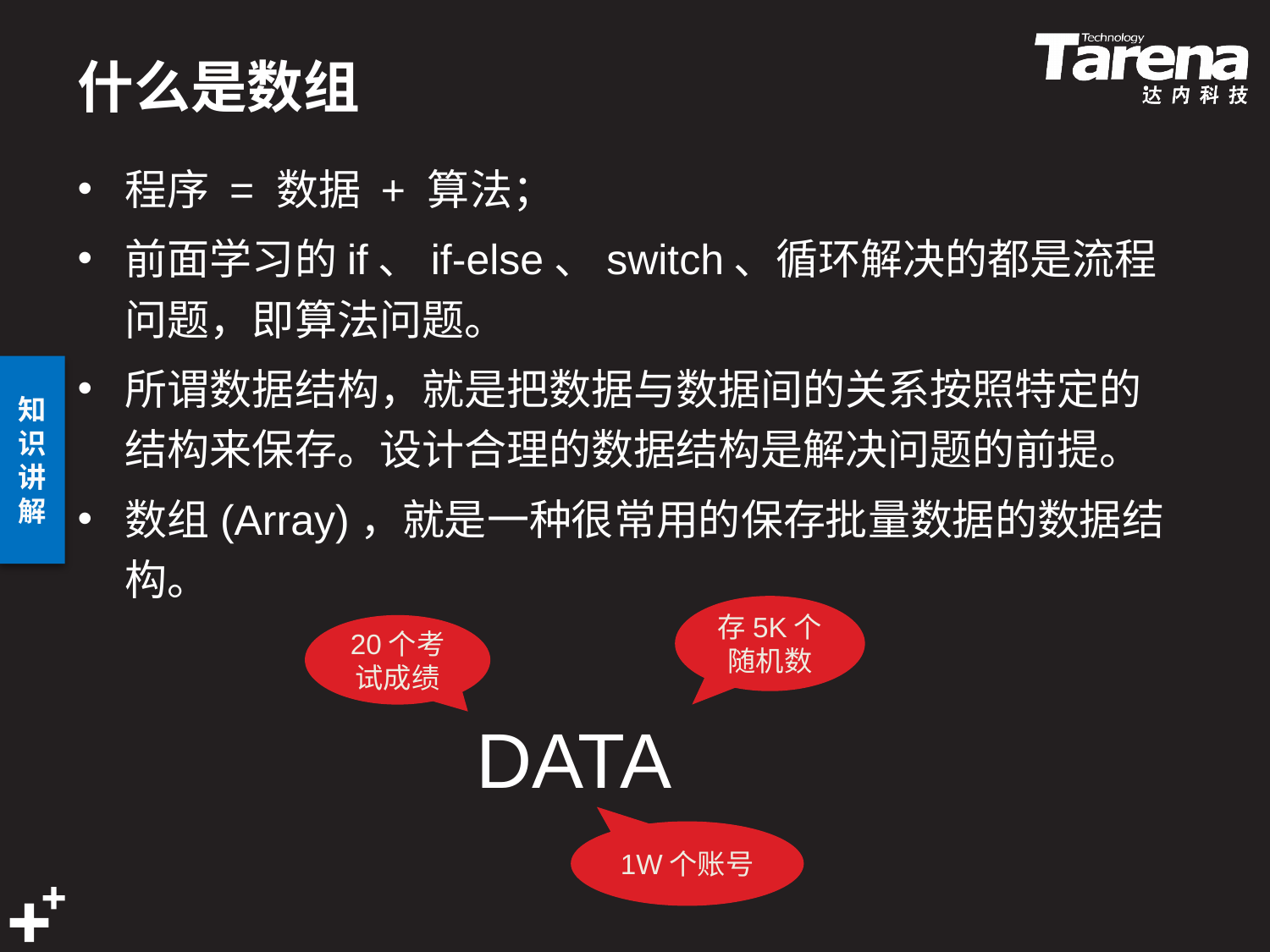

# 什么是数组
程序 = 数据 + 算法；
前面学习的if、if-else、switch、循环解决的都是流程问题，即算法问题。
所谓数据结构，就是把数据与数据间的关系按照特定的结构来保存。设计合理的数据结构是解决问题的前提。
数组(Array)，就是一种很常用的保存批量数据的数据结构。
存5K个随机数
20个考试成绩
DATA
1W个账号